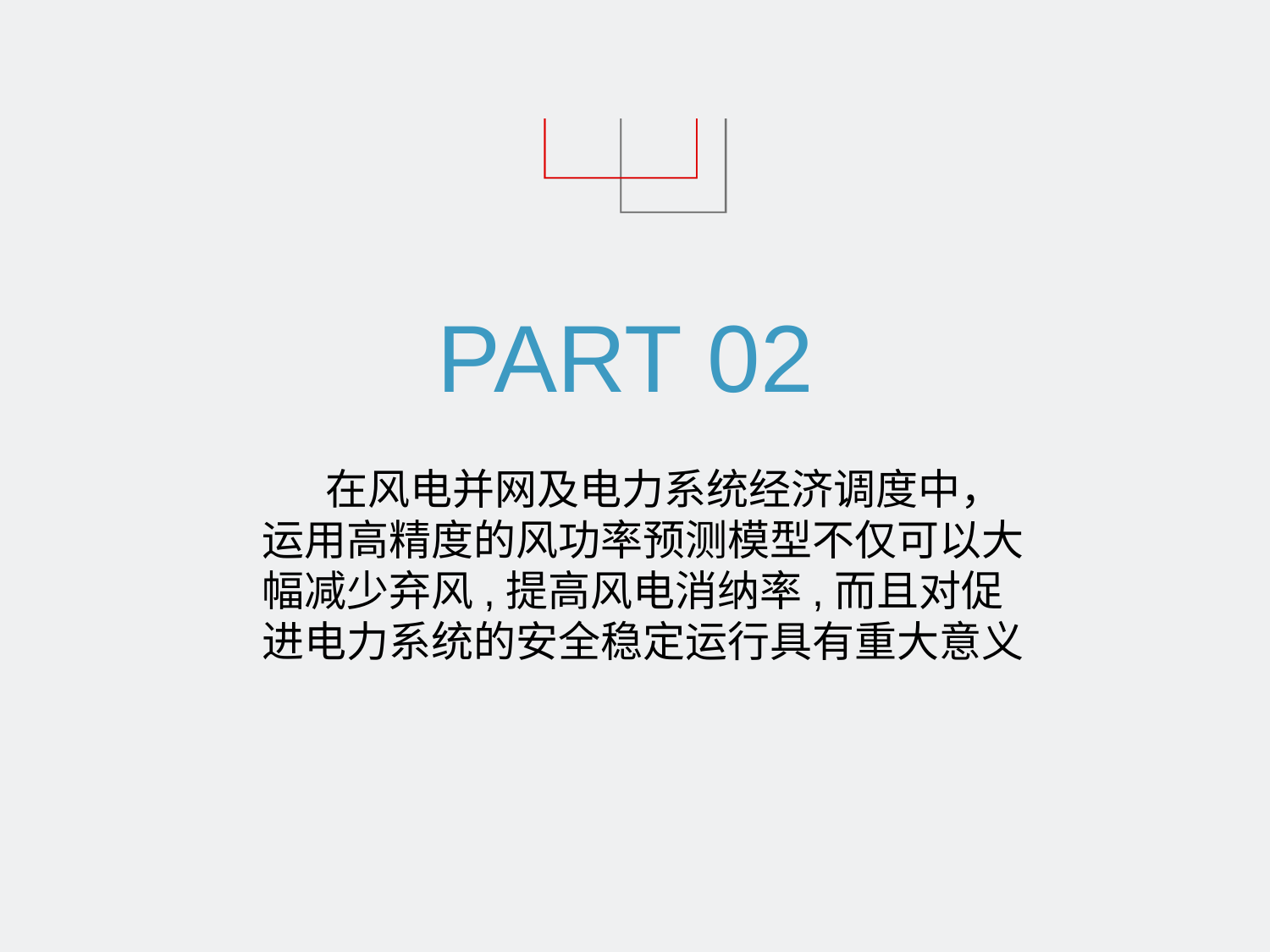

PART 02
在风电并网及电力系统经济调度中，运用高精度的风功率预测模型不仅可以大幅减少弃风,提高风电消纳率,而且对促进电力系统的安全稳定运行具有重大意义